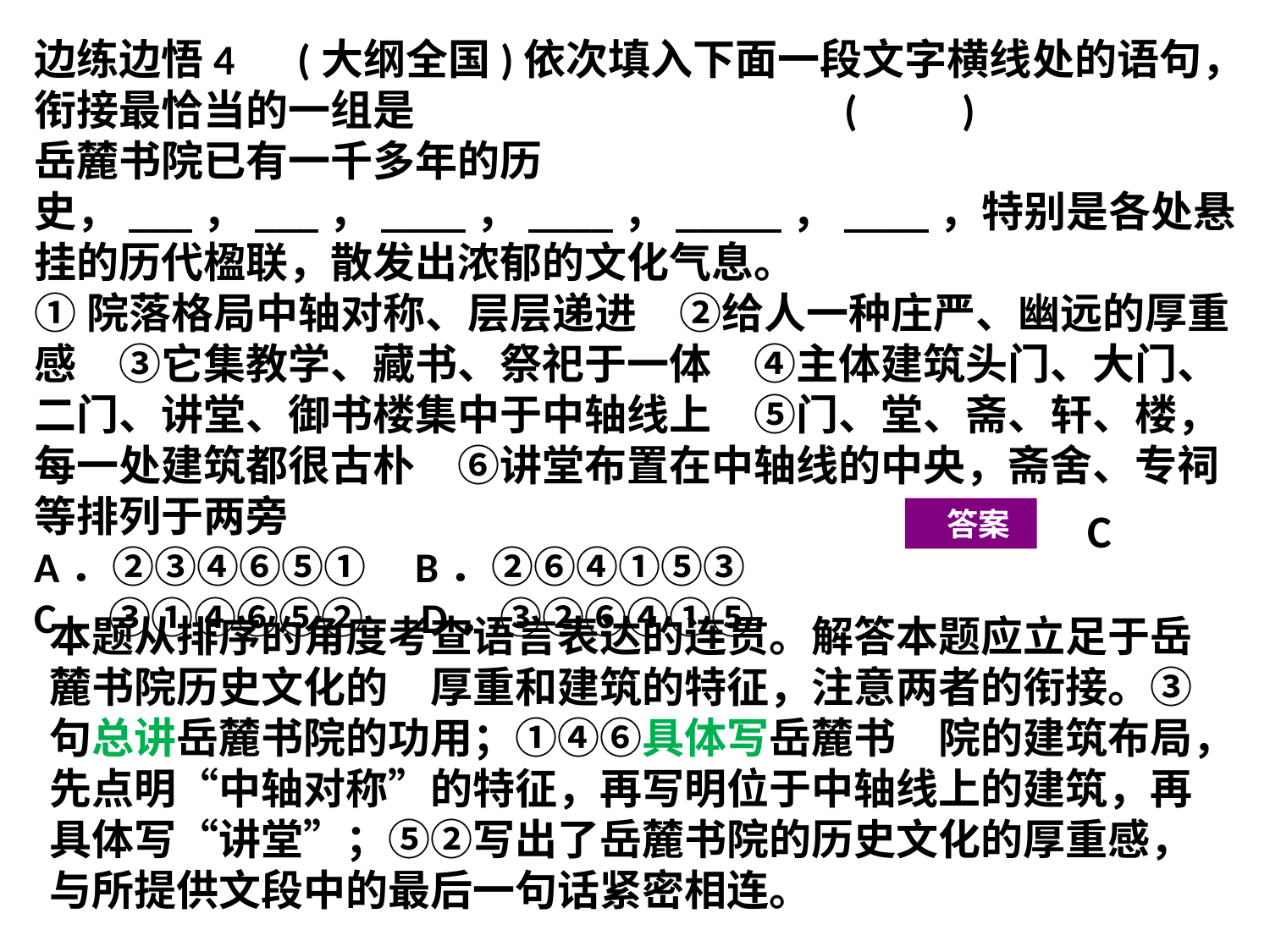

边练边悟4　(大纲全国)依次填入下面一段文字横线处的语句，衔接最恰当的一组是                                            (　　)
岳麓书院已有一千多年的历史，___，___，____，____，_____，____，特别是各处悬挂的历代楹联，散发出浓郁的文化气息。
①院落格局中轴对称、层层递进　②给人一种庄严、幽远的厚重感　③它集教学、藏书、祭祀于一体　④主体建筑头门、大门、二门、讲堂、御书楼集中于中轴线上　⑤门、堂、斋、轩、楼，每一处建筑都很古朴　⑥讲堂布置在中轴线的中央，斋舍、专祠等排列于两旁
A．②③④⑥⑤①  	B．②⑥④①⑤③
C．③①④⑥⑤②     D．③②⑥④①⑤
C
 答案
本题从排序的角度考查语言表达的连贯。解答本题应立足于岳麓书院历史文化的	厚重和建筑的特征，注意两者的衔接。③句总讲岳麓书院的功用；①④⑥具体写岳麓书	院的建筑布局，先点明“中轴对称”的特征，再写明位于中轴线上的建筑，再具体写“讲堂”；⑤②写出了岳麓书院的历史文化的厚重感，与所提供文段中的最后一句话紧密相连。